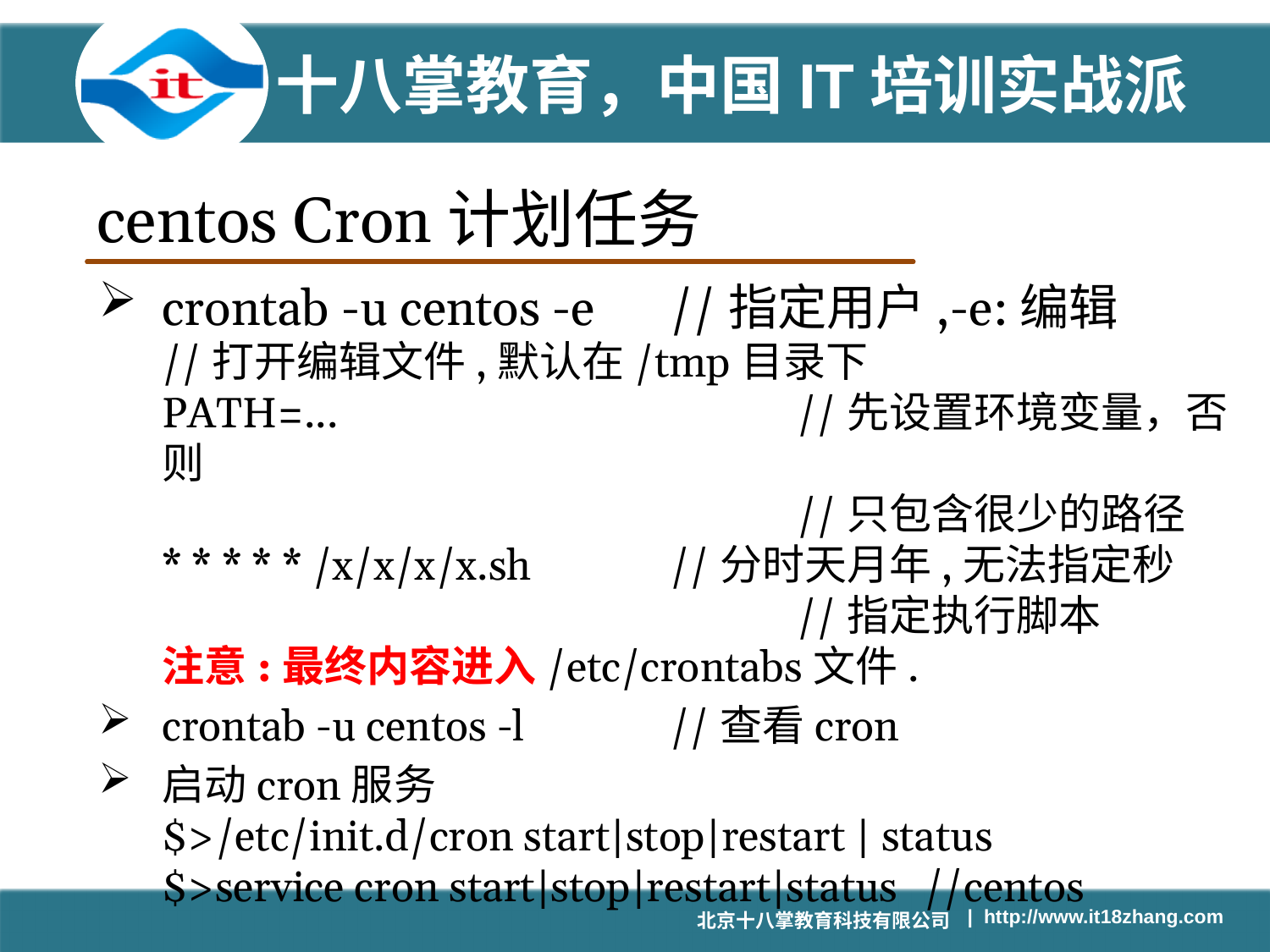

# centos Cron计划任务
crontab -u centos -e	//指定用户,-e:编辑
//打开编辑文件,默认在/tmp目录下
PATH=...				//先设置环境变量，否则
					//只包含很少的路径
* * * * * /x/x/x/x.sh		//分时天月年,无法指定秒
					//指定执行脚本
注意:最终内容进入/etc/crontabs文件.
crontab -u centos -l		//查看cron
启动cron服务
$>/etc/init.d/cron start|stop|restart | status
$>service cron start|stop|restart|status	//centos